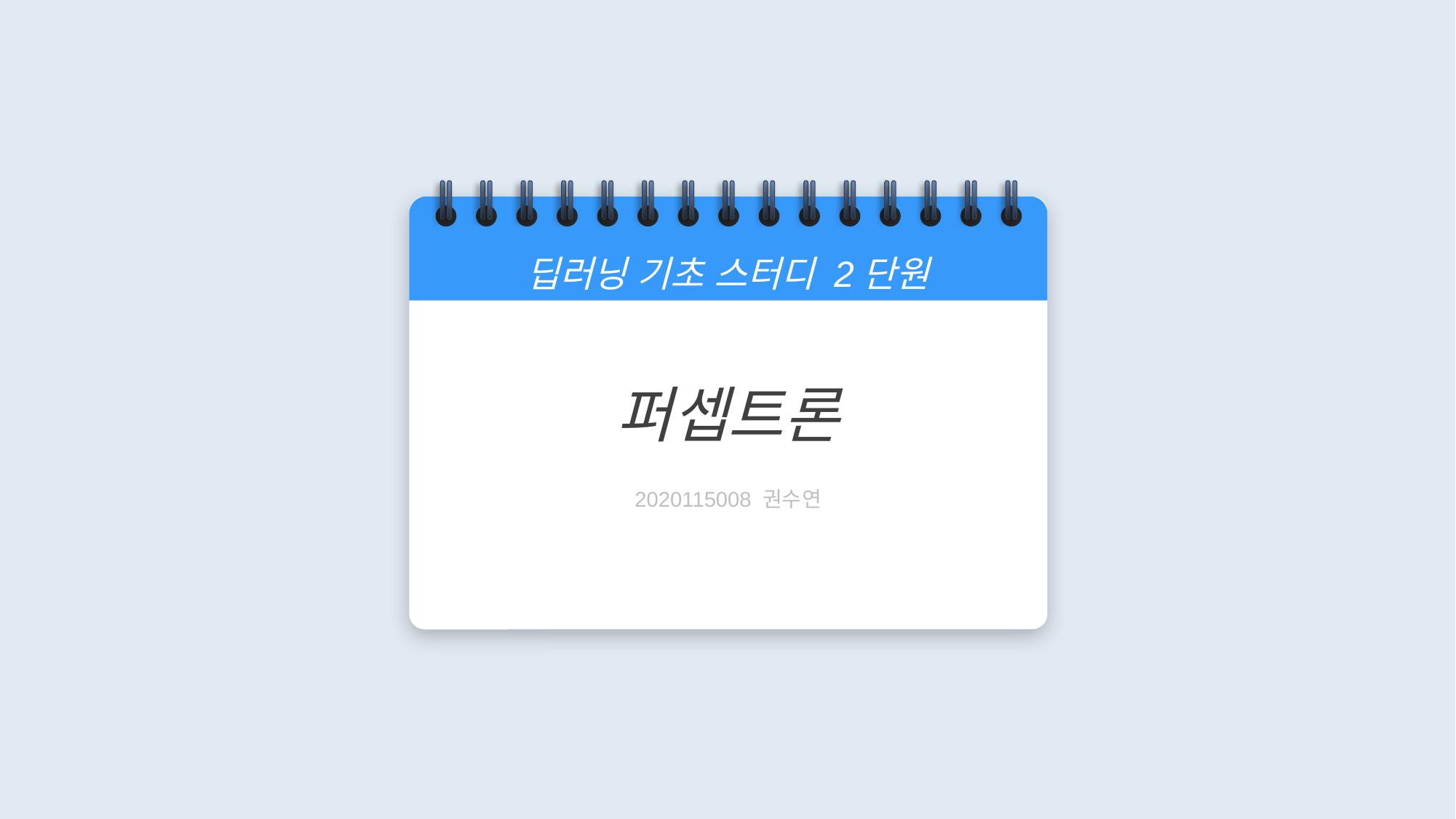

퍼셉트론

2020115008 권수연
딥러닝 기초 스터디 2단원